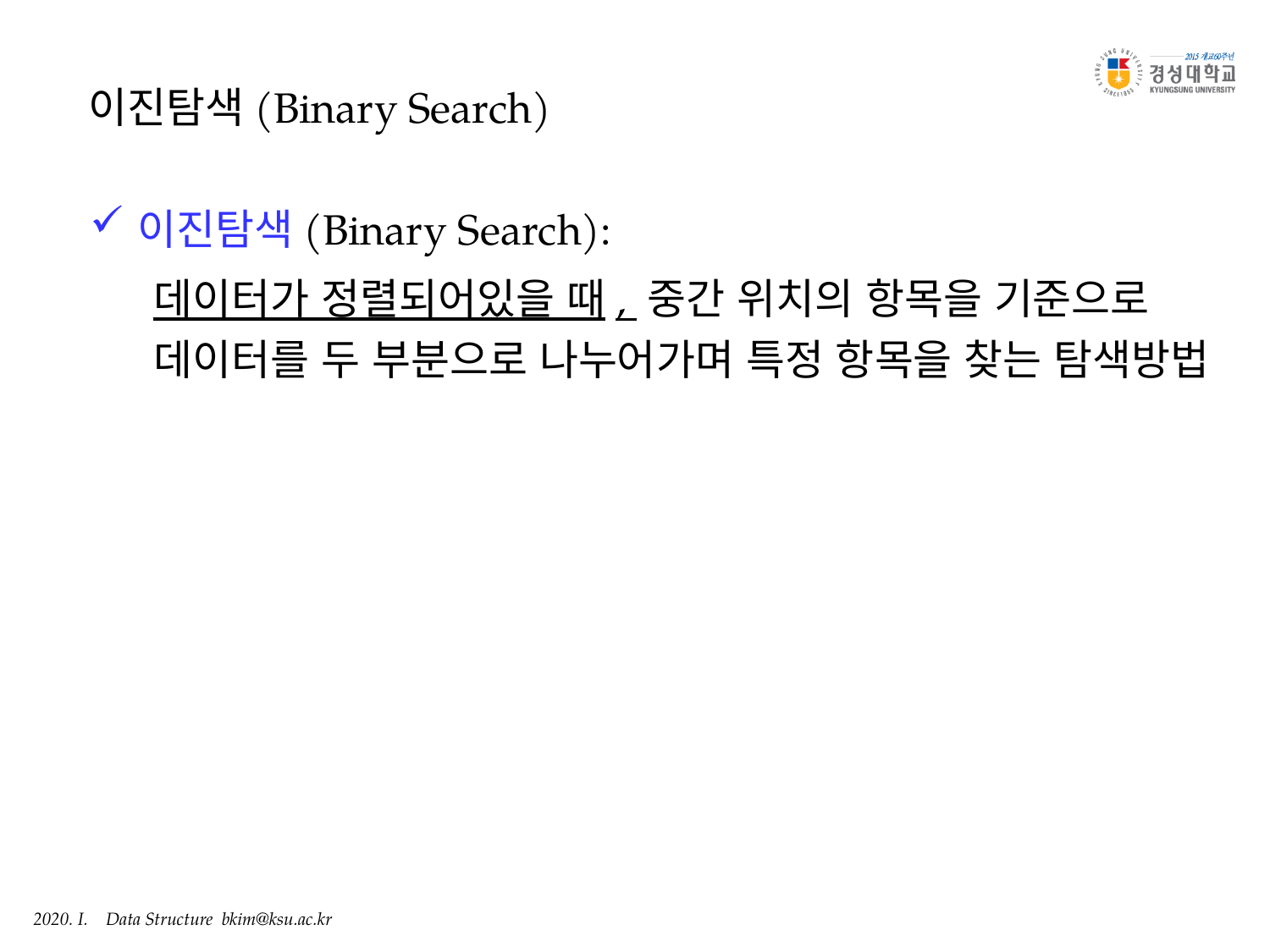

# 이진탐색(Binary Search)
이진탐색(Binary Search):
데이터가 정렬되어있을 때, 중간 위치의 항목을 기준으로 데이터를 두 부분으로 나누어가며 특정 항목을 찾는 탐색방법